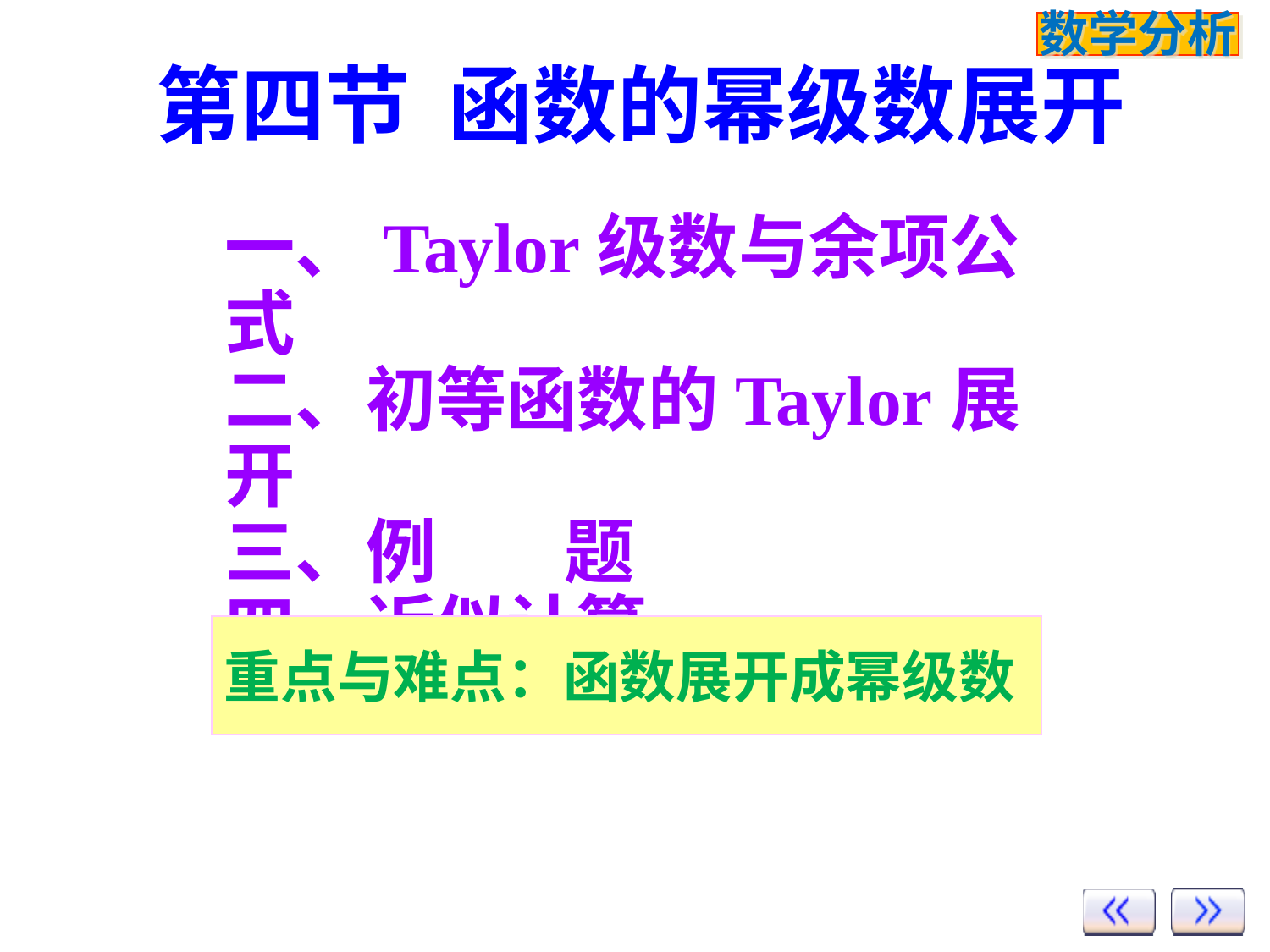

第四节  函数的幂级数展开
一、Taylor级数与余项公式
二、初等函数的Taylor展开
三、例        题
四、近似计算
重点与难点：函数展开成幂级数